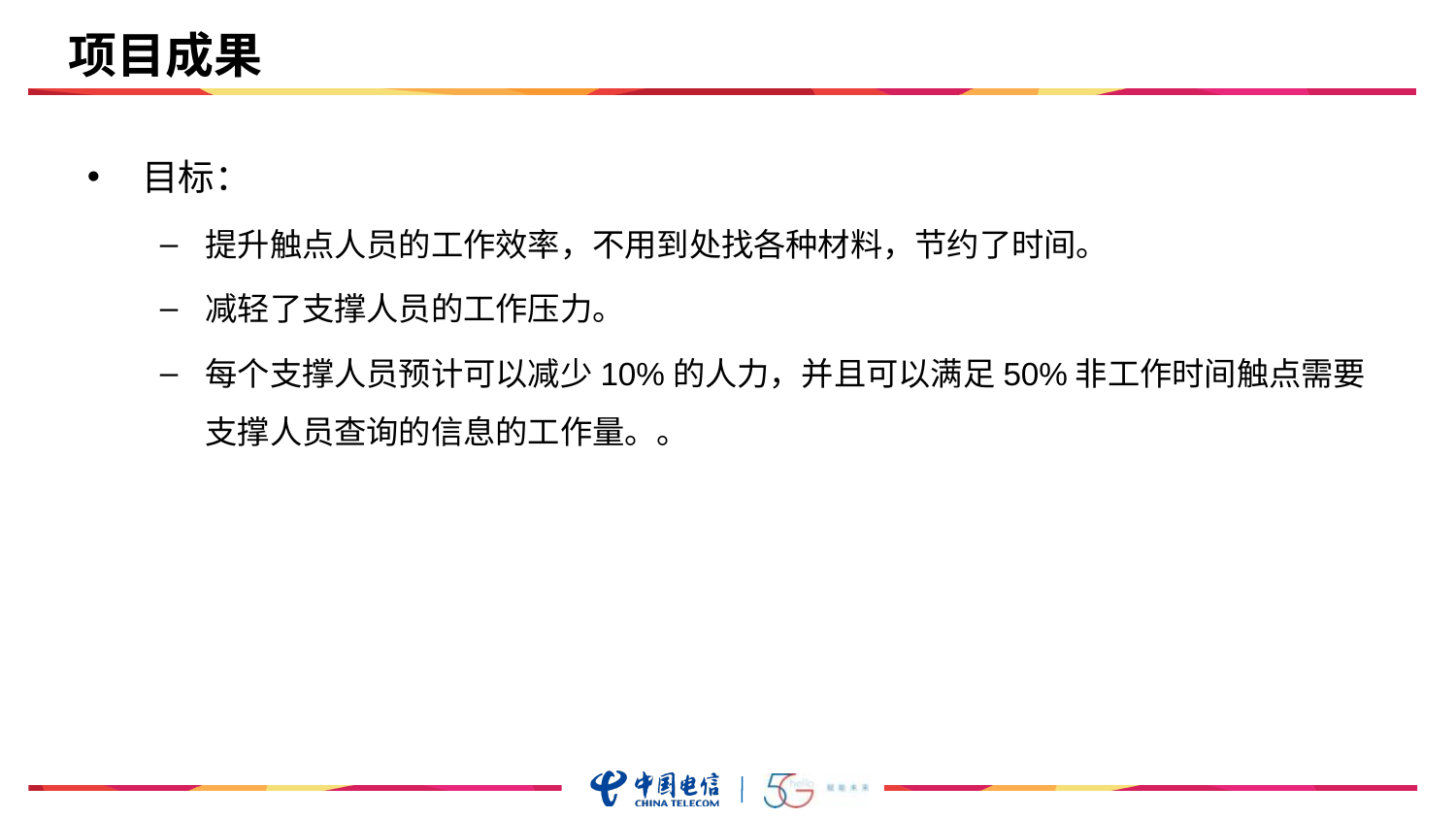

项目成果
目标：
提升触点人员的工作效率，不用到处找各种材料，节约了时间。
减轻了支撑人员的工作压力。
每个支撑人员预计可以减少10%的人力，并且可以满足50%非工作时间触点需要支撑人员查询的信息的工作量。。